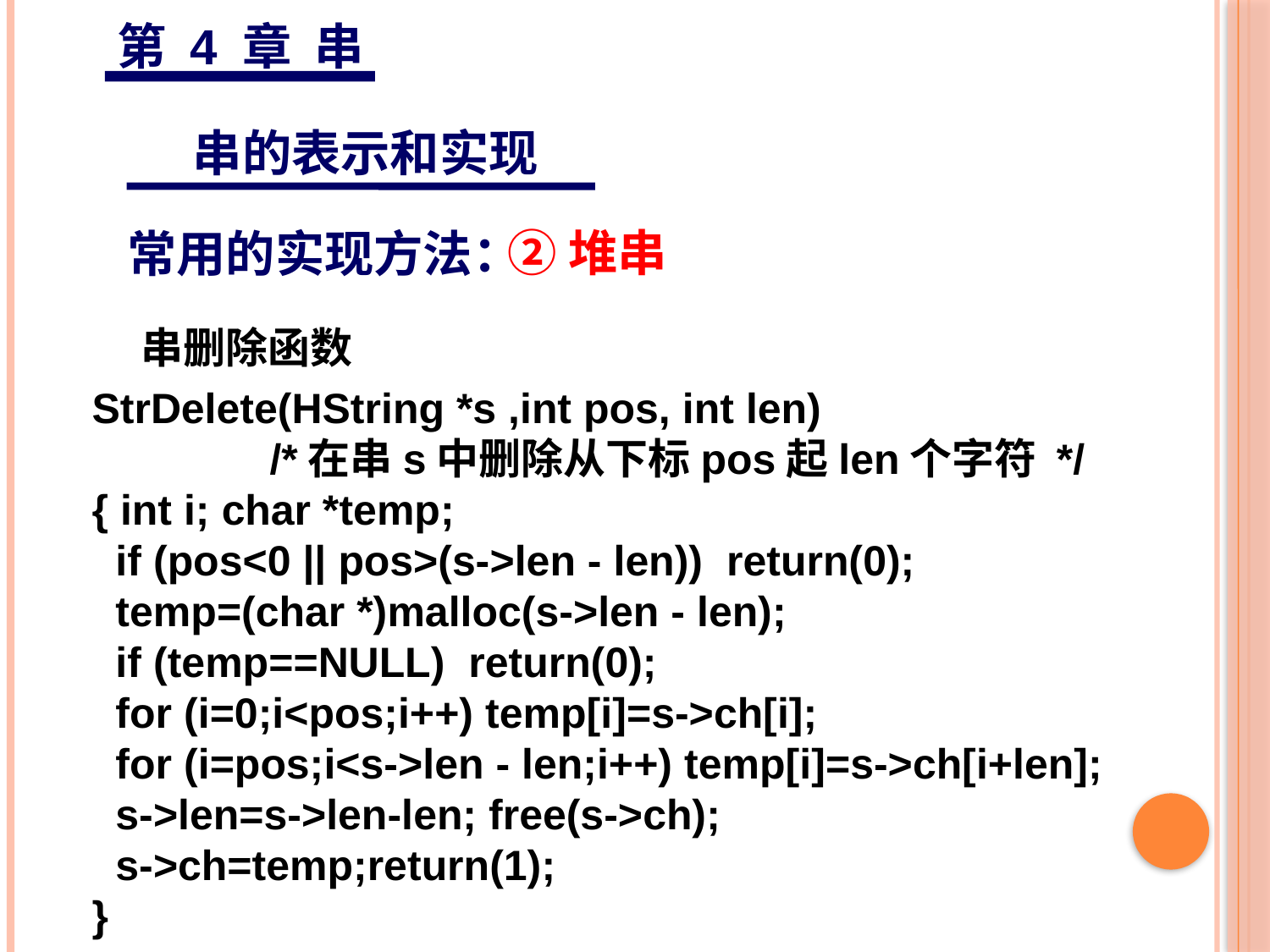

第 4 章  串

   串的表示和实现

②堆串
常用的实现方法：
 串删除函数
StrDelete(HString *s ,int pos, int len)
               /*在串s中删除从下标pos起len个字符 */
{ int i; char *temp;
  if (pos<0 || pos>(s->len - len))  return(0);
  temp=(char *)malloc(s->len - len);
  if (temp==NULL)  return(0);
  for (i=0;i<pos;i++) temp[i]=s->ch[i];
  for (i=pos;i<s->len - len;i++) temp[i]=s->ch[i+len];
  s->len=s->len-len; free(s->ch);
  s->ch=temp;return(1);
}